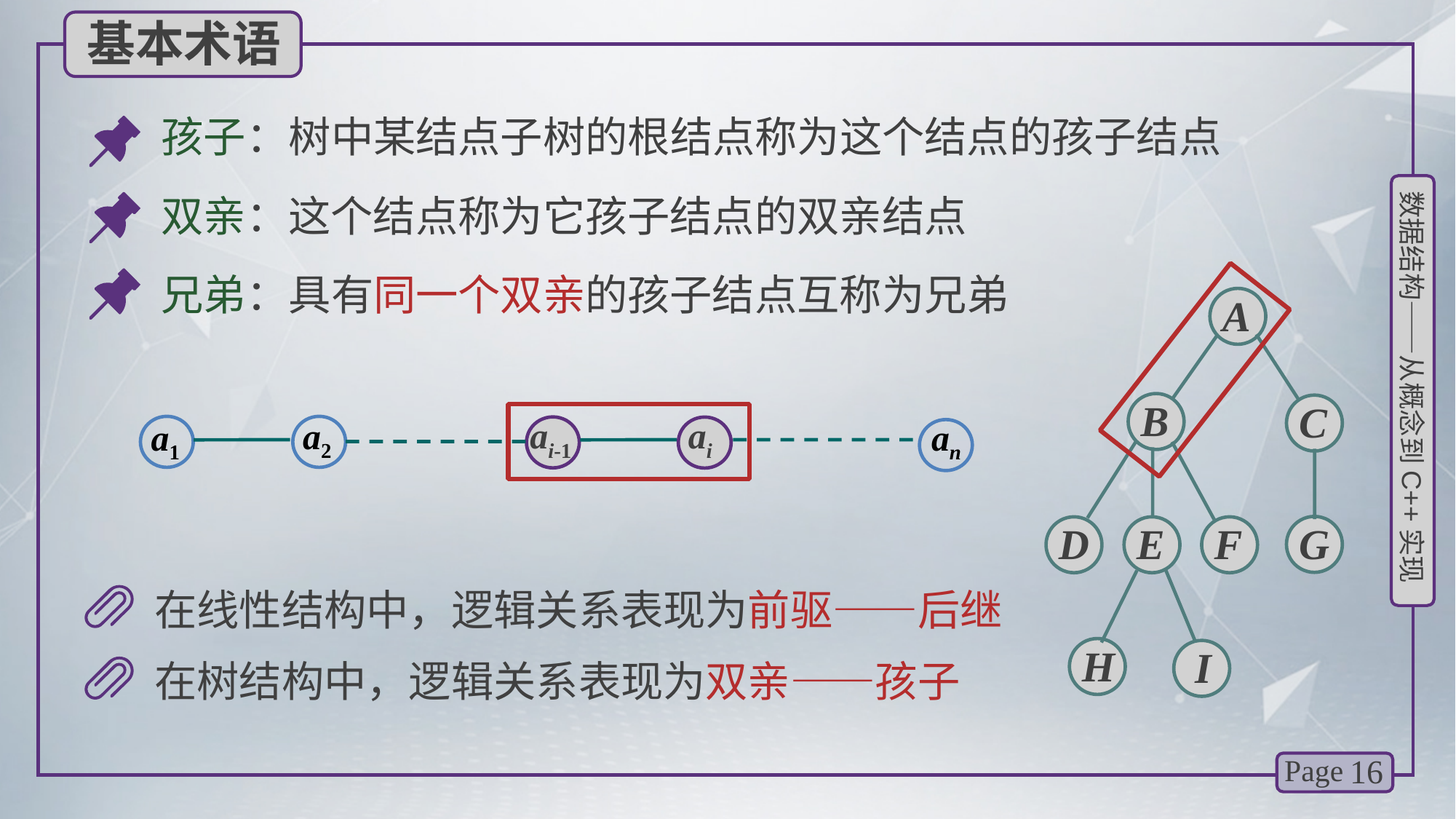

基本术语

孩子：树中某结点子树的根结点称为这个结点的孩子结点

双亲：这个结点称为它孩子结点的双亲结点

兄弟：具有同一个双亲的孩子结点互称为兄弟
A

B
C

G
D
E
F

H
I

ai-1
ai
a2
an
a1

在线性结构中，逻辑关系表现为前驱——后继

在树结构中，逻辑关系表现为双亲——孩子